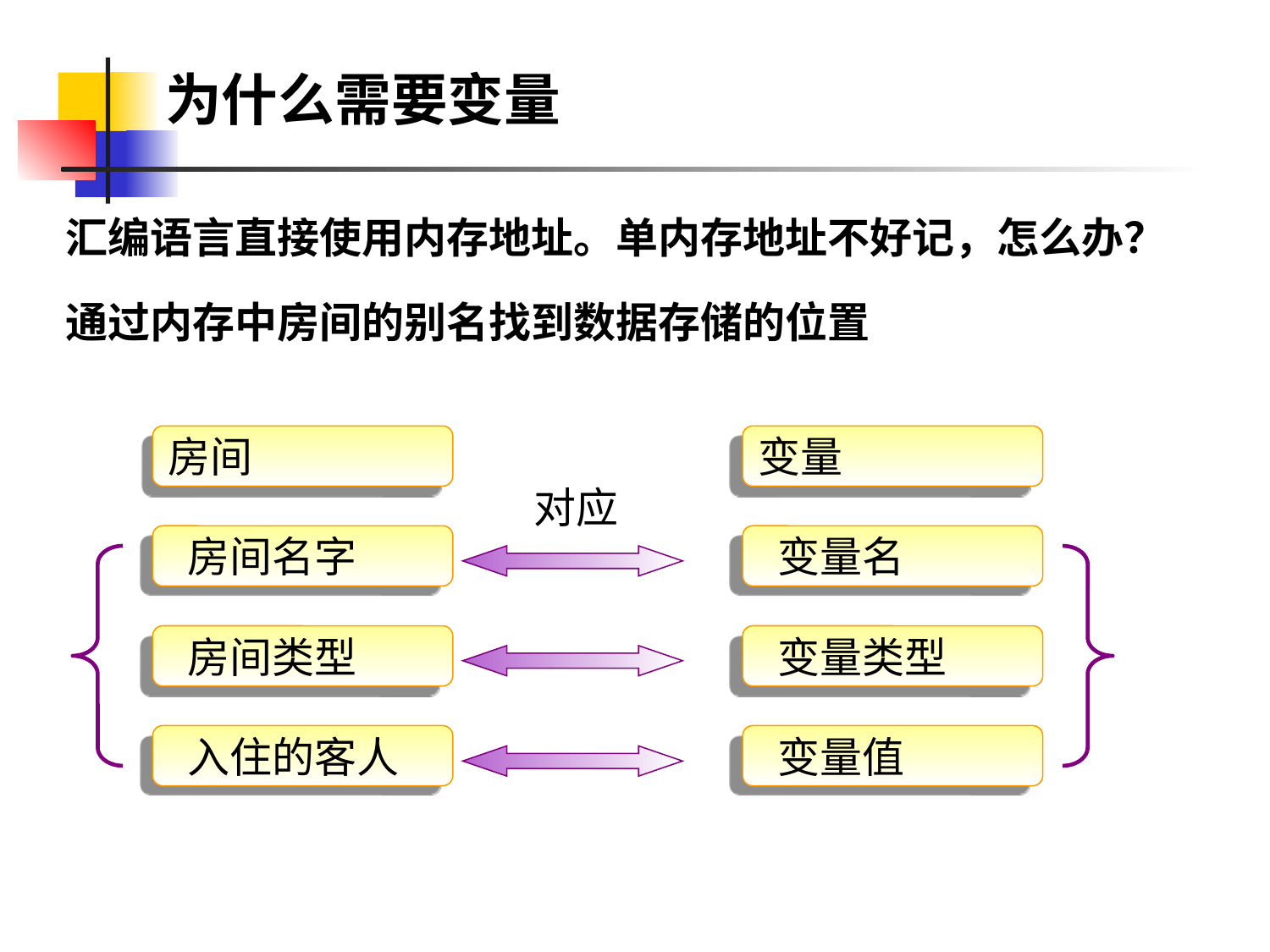

为什么需要变量
汇编语言直接使用内存地址。单内存地址不好记，怎么办？
通过内存中房间的别名找到数据存储的位置

房间
变量

对应
 房间名字
 变量名

 房间类型
 变量类型

 入住的客人
 变量值